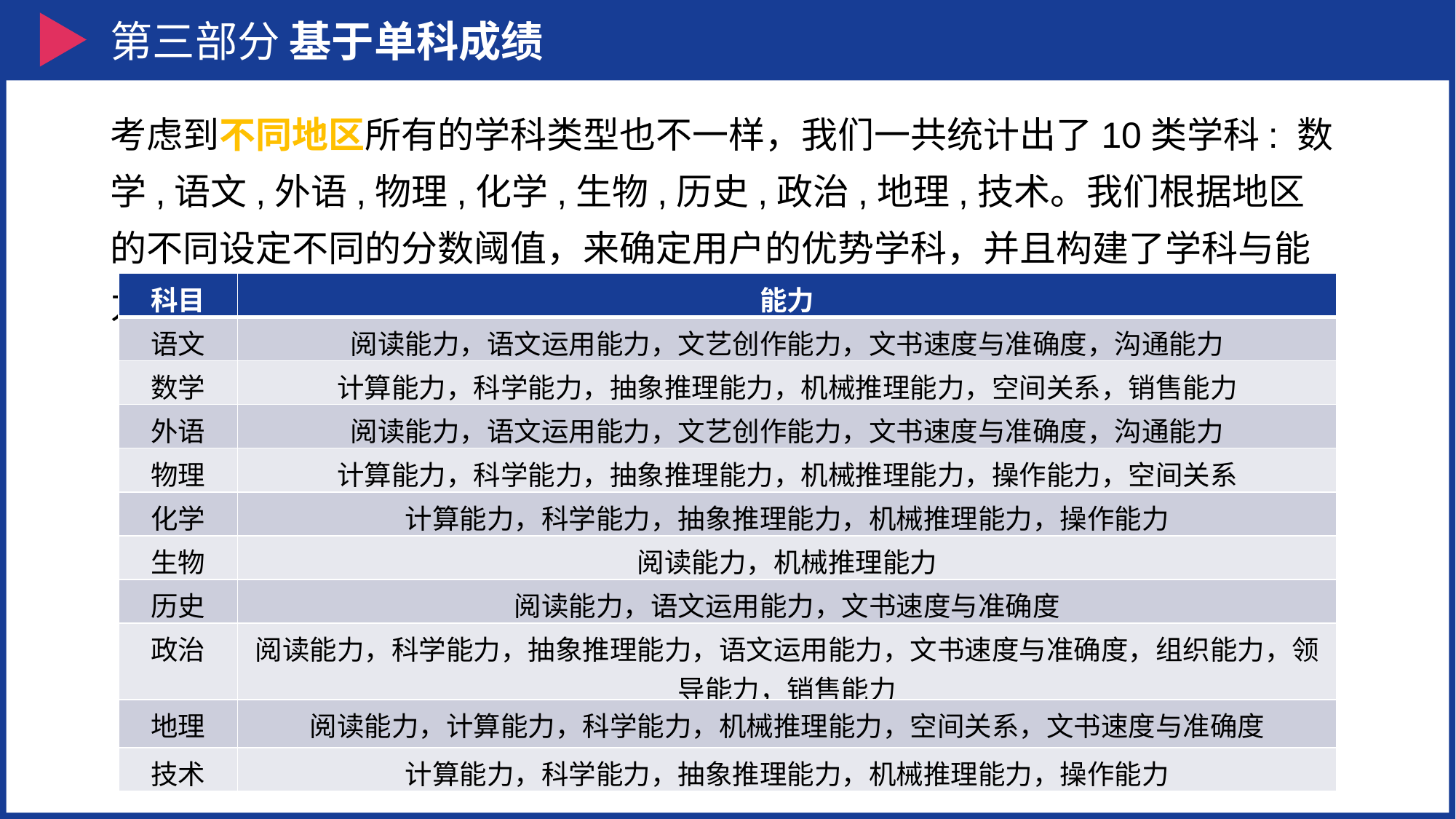

第三部分 基于单科成绩
考虑到不同地区所有的学科类型也不一样，我们一共统计出了10类学科: 数学,语文,外语,物理,化学,生物,历史,政治,地理,技术。我们根据地区的不同设定不同的分数阈值，来确定用户的优势学科，并且构建了学科与能力的对照表。
| 科目 | 能力 |
| --- | --- |
| 语文 | 阅读能力，语文运用能力，文艺创作能力，文书速度与准确度，沟通能力 |
| 数学 | 计算能力，科学能力，抽象推理能力，机械推理能力，空间关系，销售能力 |
| 外语 | 阅读能力，语文运用能力，文艺创作能力，文书速度与准确度，沟通能力 |
| 物理 | 计算能力，科学能力，抽象推理能力，机械推理能力，操作能力，空间关系 |
| 化学 | 计算能力，科学能力，抽象推理能力，机械推理能力，操作能力 |
| 生物 | 阅读能力，机械推理能力 |
| 历史 | 阅读能力，语文运用能力，文书速度与准确度 |
| 政治 | 阅读能力，科学能力，抽象推理能力，语文运用能力，文书速度与准确度，组织能力，领导能力，销售能力 |
| 地理 | 阅读能力，计算能力，科学能力，机械推理能力，空间关系，文书速度与准确度 |
| 技术 | 计算能力，科学能力，抽象推理能力，机械推理能力，操作能力 |